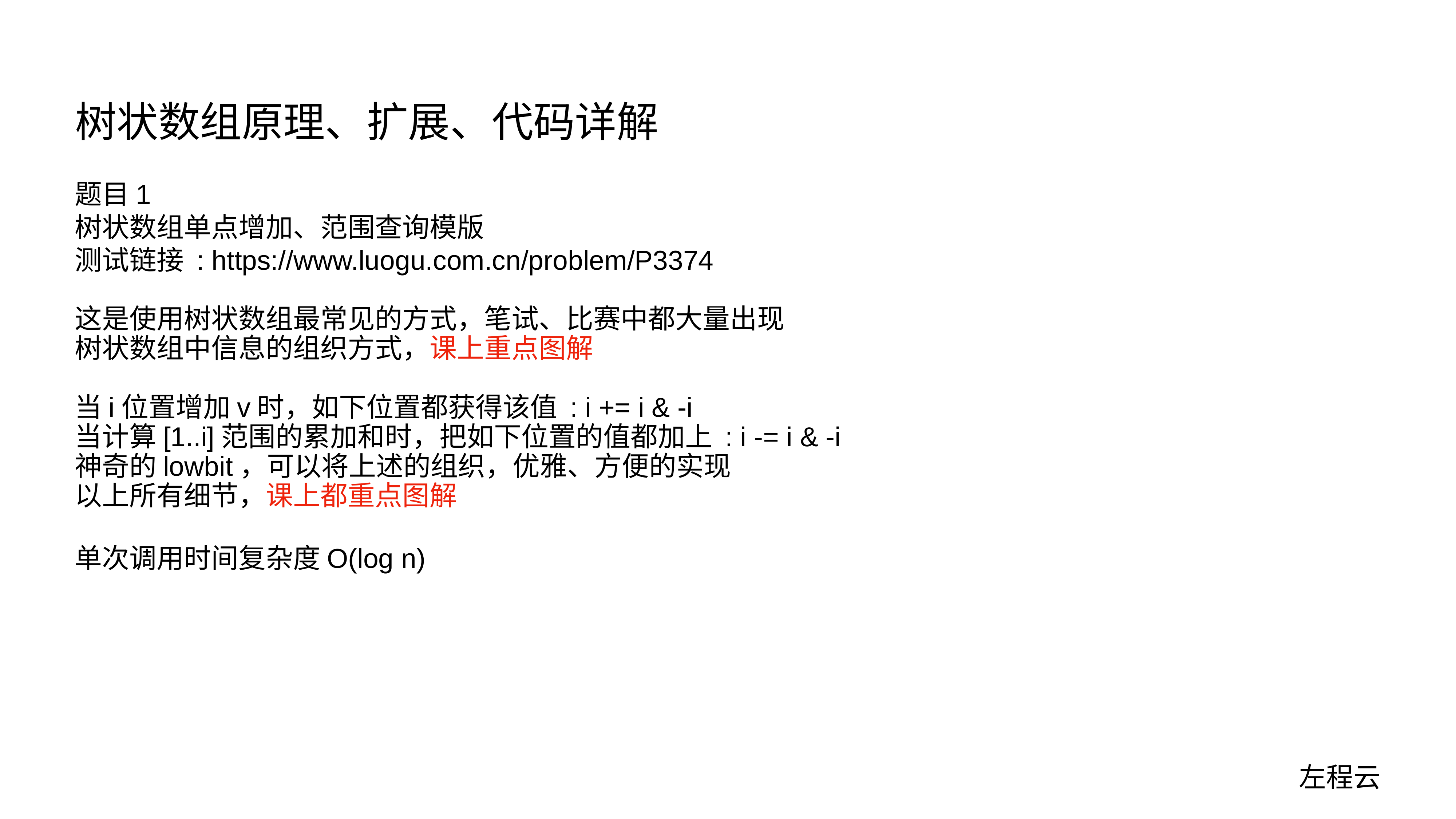

# 树状数组原理、扩展、代码详解
题目1
树状数组单点增加、范围查询模版
测试链接 : https://www.luogu.com.cn/problem/P3374

这是使用树状数组最常见的方式，笔试、比赛中都大量出现
树状数组中信息的组织方式，课上重点图解

当i位置增加v时，如下位置都获得该值 : i += i & -i
当计算[1..i]范围的累加和时，把如下位置的值都加上 : i -= i & -i
神奇的lowbit，可以将上述的组织，优雅、方便的实现
以上所有细节，课上都重点图解

单次调用时间复杂度O(log n)
左程云